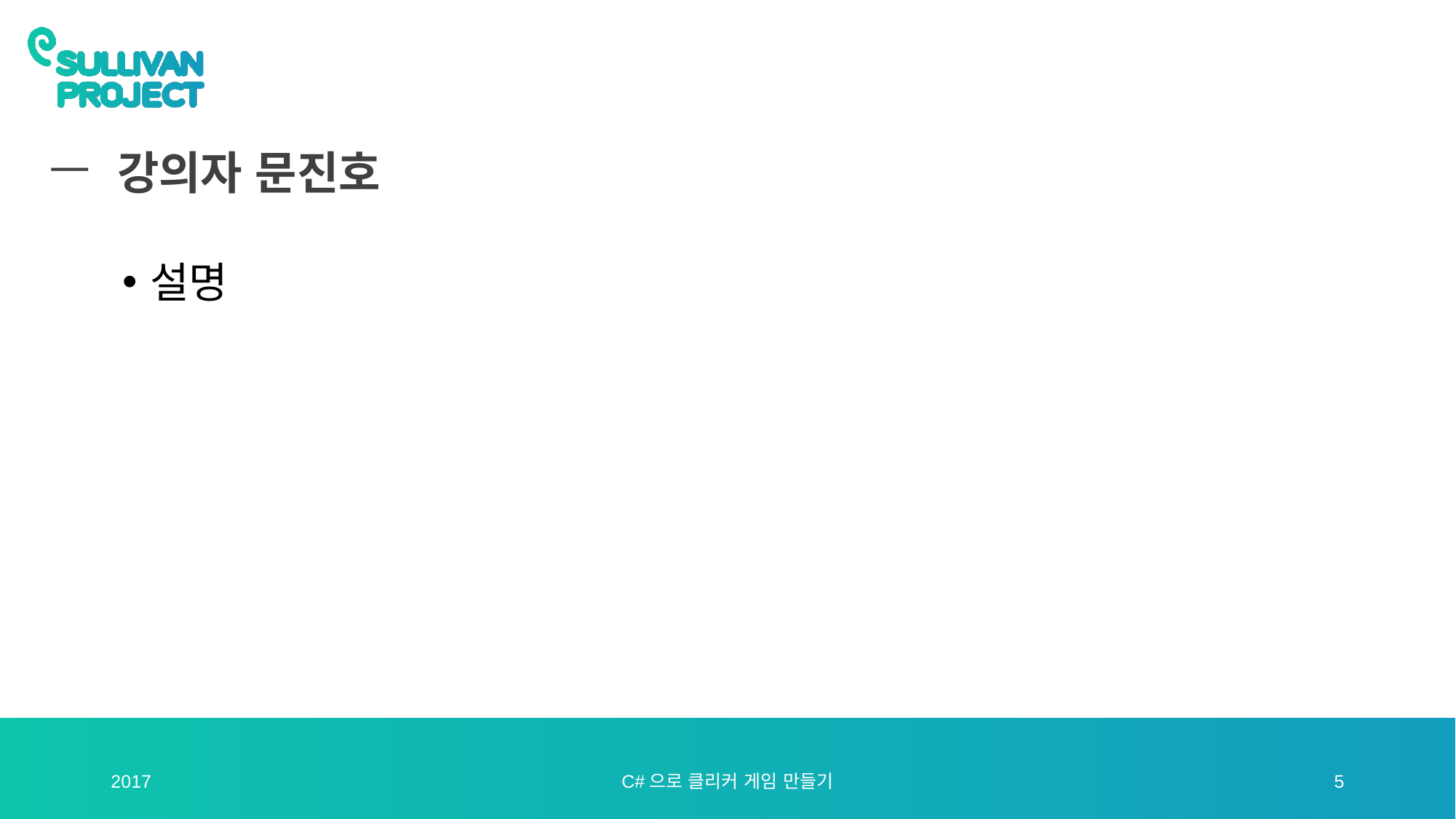

# 강의자 문진호
설명
2017
C#으로 클리커 게임 만들기
5